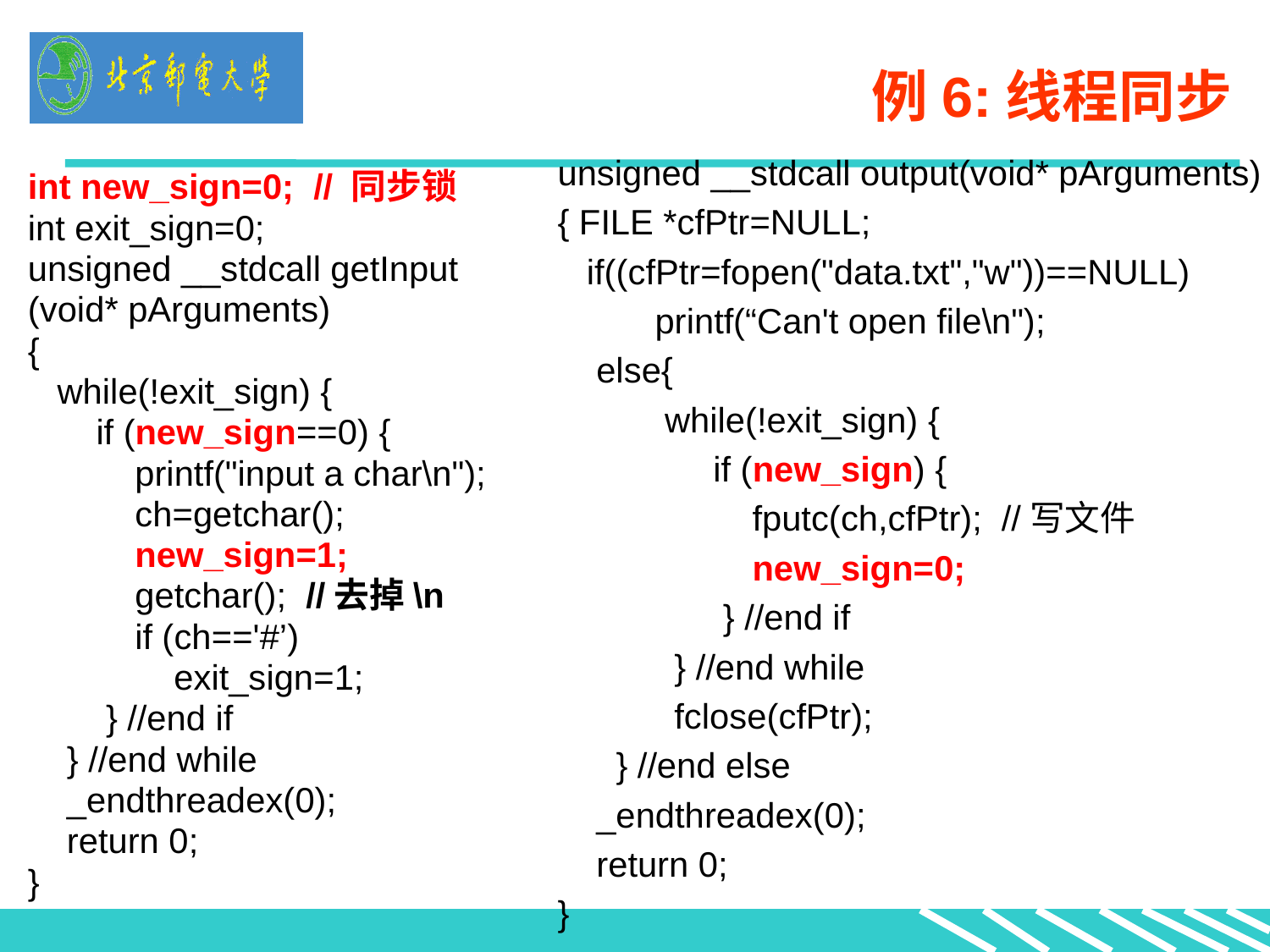

# 例6:线程同步
unsigned __stdcall output(void* pArguments)
{ FILE *cfPtr=NULL;
   if((cfPtr=fopen("data.txt","w"))==NULL)
          printf(“Can't open file\n");
    else{
           while(!exit_sign) {
                if (new_sign) {
                    fputc(ch,cfPtr);  //写文件
                    new_sign=0;
                 } //end if
            } //end while
            fclose(cfPtr);
      } //end else
    _endthreadex(0);
    return 0;
}
int new_sign=0;  // 同步锁
int exit_sign=0;
unsigned __stdcall getInput
(void* pArguments)
{
   while(!exit_sign) {
       if (new_sign==0) {
           printf("input a char\n");
           ch=getchar();
           new_sign=1;
           getchar();  //去掉\n
           if (ch=='#’)
               exit_sign=1;
        } //end if
    } //end while
    _endthreadex(0);
    return 0;
}